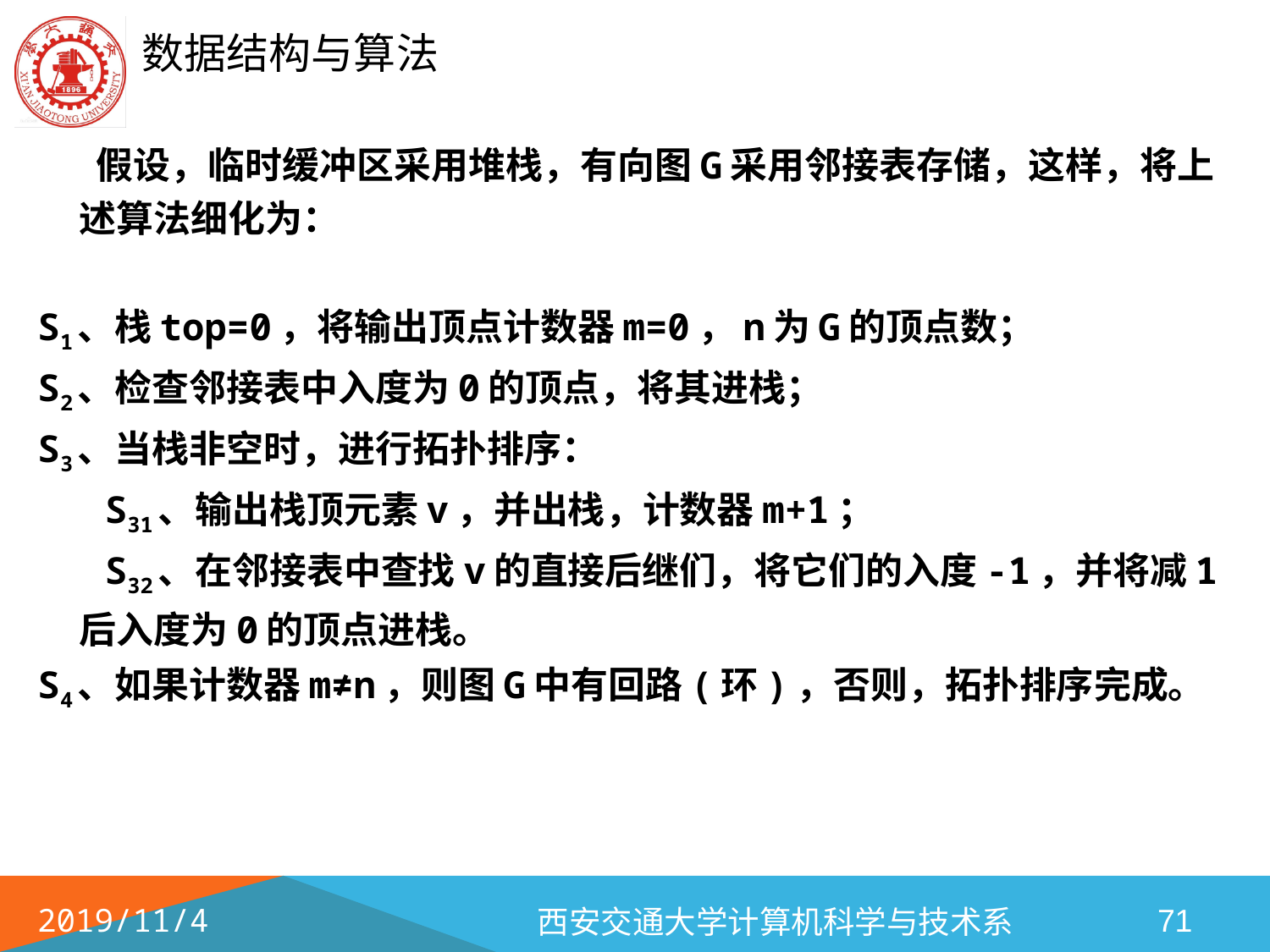

假设，临时缓冲区采用堆栈，有向图G采用邻接表存储，这样，将上述算法细化为：

S1、栈top=0，将输出顶点计数器m=0，n为G的顶点数；
S2、检查邻接表中入度为0的顶点，将其进栈；
S3、当栈非空时，进行拓扑排序：
   S31、输出栈顶元素v，并出栈，计数器m+1；
   S32、在邻接表中查找v的直接后继们，将它们的入度-1，并将减1后入度为0的顶点进栈。
S4、如果计数器m≠n，则图G中有回路(环)，否则，拓扑排序完成。